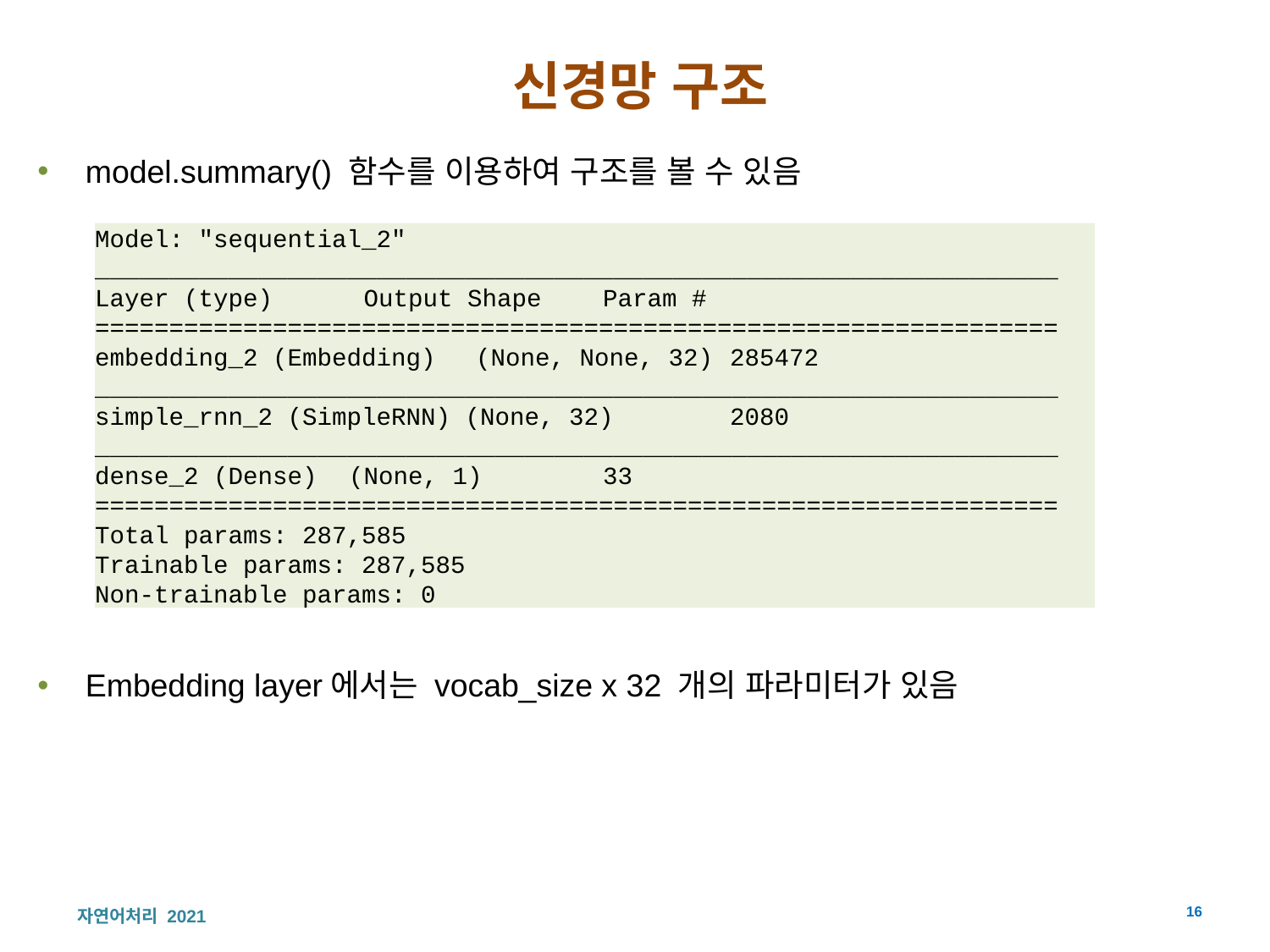

# 신경망 구조
model.summary() 함수를 이용하여 구조를 볼 수 있음

Embedding layer에서는 vocab_size x 32 개의 파라미터가 있음

Model: "sequential_2" _________________________________________________________________ Layer (type)	 Output Shape 	Param # ================================================================= embedding_2 (Embedding) 	(None, None, 32) 	285472 _________________________________________________________________ simple_rnn_2 (SimpleRNN) (None, 32) 	2080 _________________________________________________________________ dense_2 (Dense) 	(None, 1) 	33 ================================================================= Total params: 287,585
Trainable params: 287,585
Non-trainable params: 0